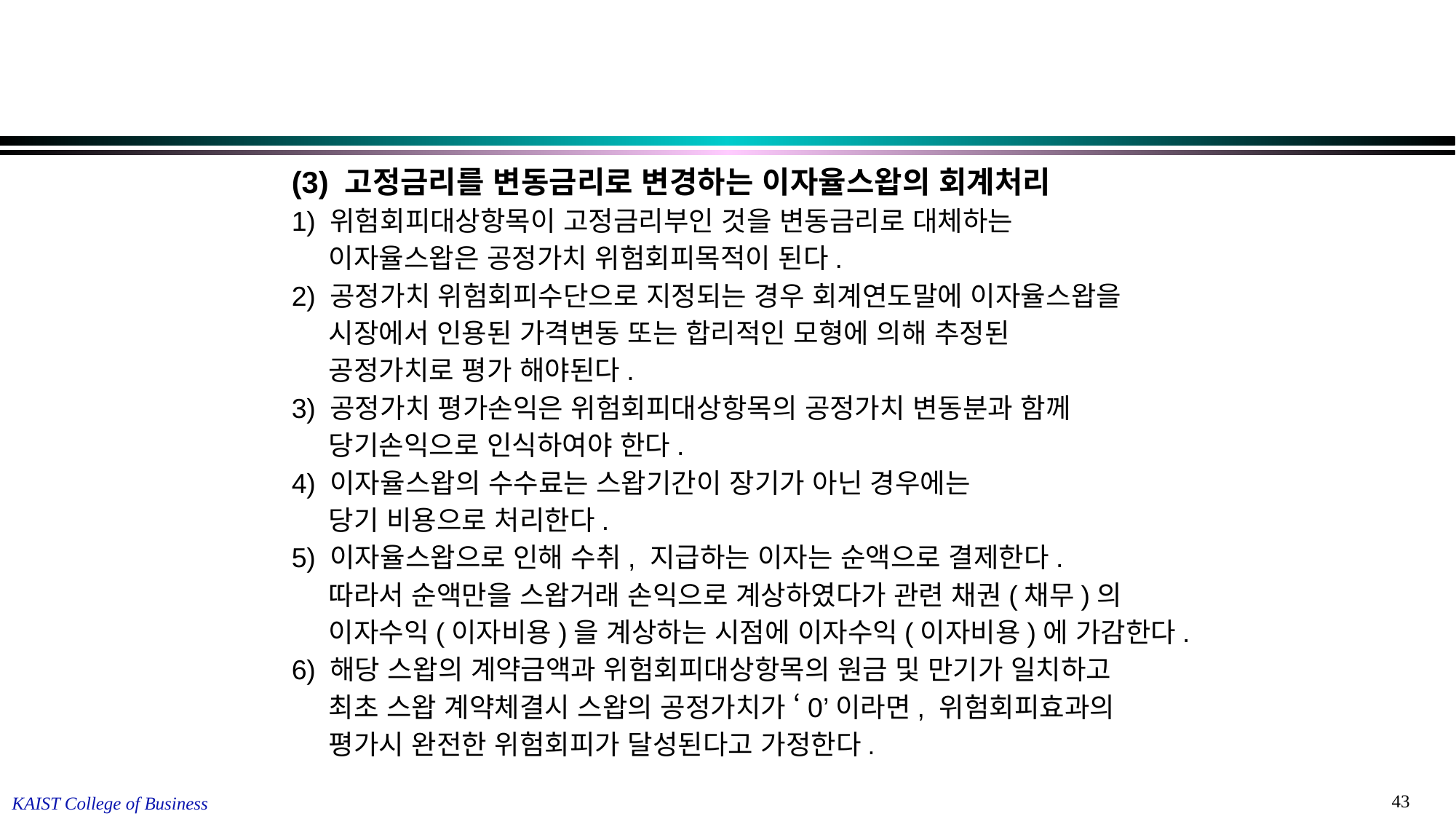

(3) 고정금리를 변동금리로 변경하는 이자율스왑의 회계처리
1) 위험회피대상항목이 고정금리부인 것을 변동금리로 대체하는
    이자율스왑은 공정가치 위험회피목적이 된다.
2) 공정가치 위험회피수단으로 지정되는 경우 회계연도말에 이자율스왑을
    시장에서 인용된 가격변동 또는 합리적인 모형에 의해 추정된
    공정가치로 평가 해야된다.
3) 공정가치 평가손익은 위험회피대상항목의 공정가치 변동분과 함께
    당기손익으로 인식하여야 한다.
4) 이자율스왑의 수수료는 스왑기간이 장기가 아닌 경우에는
    당기 비용으로 처리한다.
5) 이자율스왑으로 인해 수취, 지급하는 이자는 순액으로 결제한다.
    따라서 순액만을 스왑거래 손익으로 계상하였다가 관련 채권(채무)의
    이자수익(이자비용)을 계상하는 시점에 이자수익(이자비용)에 가감한다.
6) 해당 스왑의 계약금액과 위험회피대상항목의 원금 및 만기가 일치하고
    최초 스왑 계약체결시 스왑의 공정가치가 ‘0’이라면, 위험회피효과의
    평가시 완전한 위험회피가 달성된다고 가정한다.